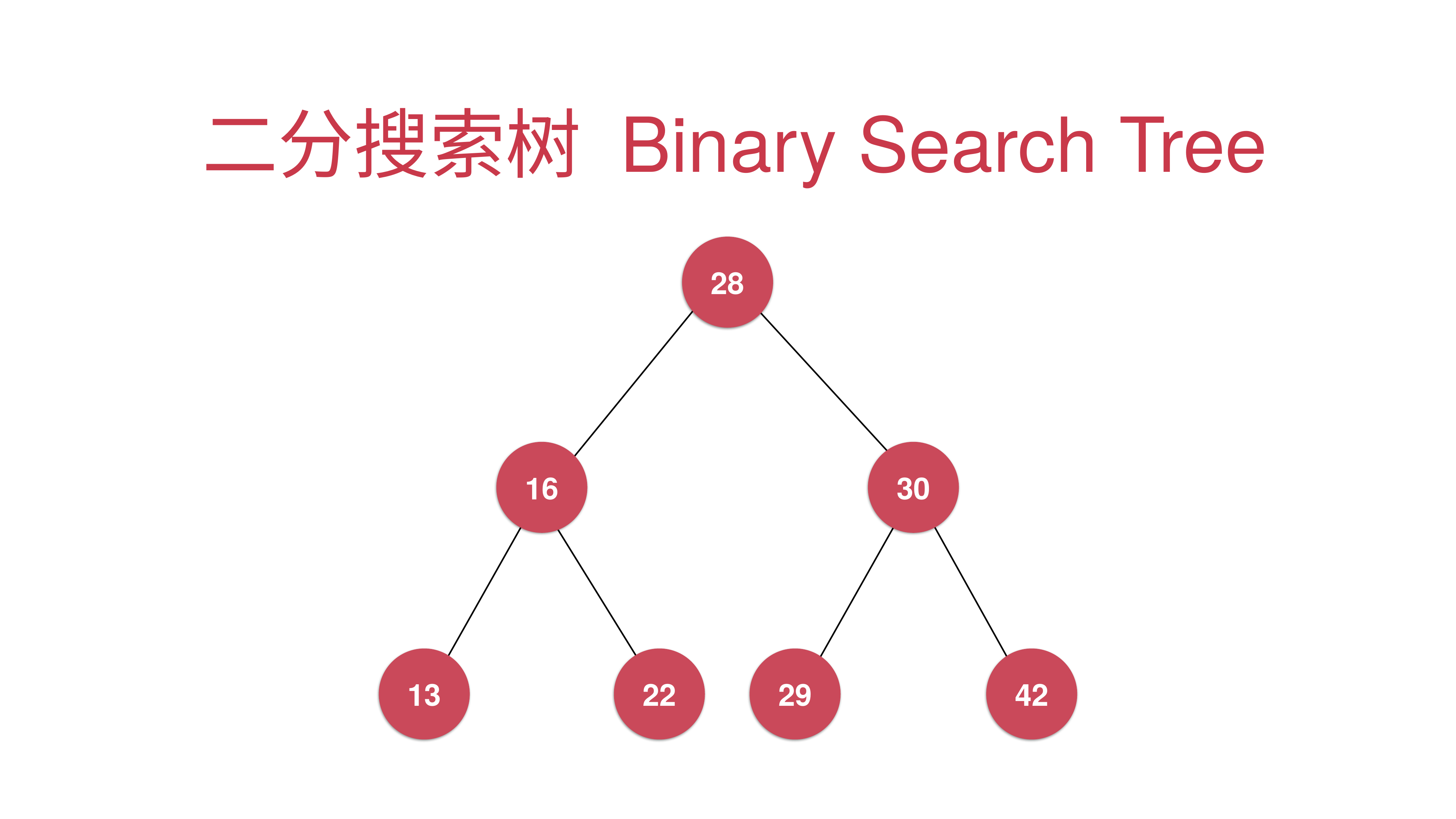

# 二分搜索树 Binary Search Tree
28

16
30

13
22
29
42